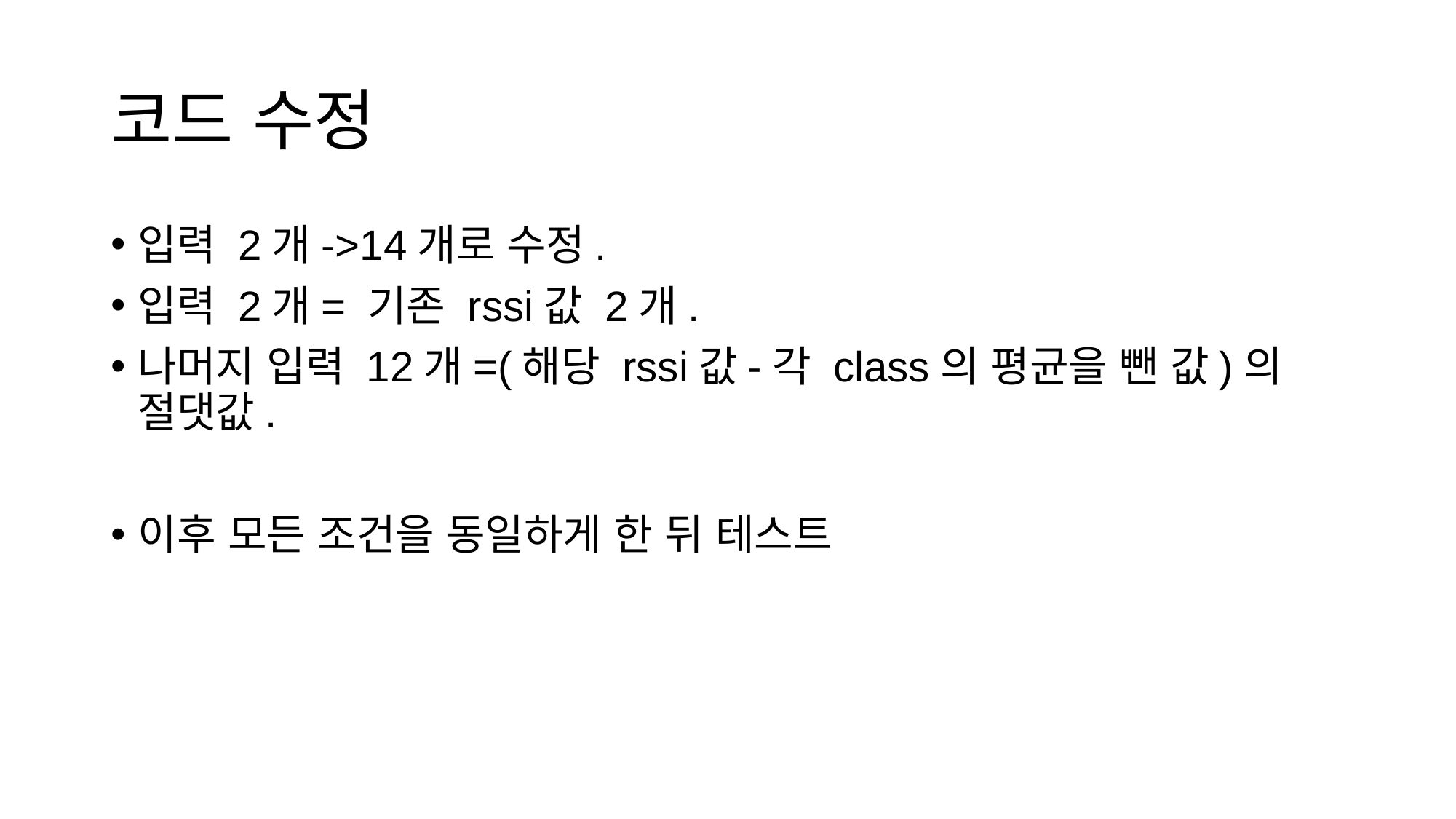

# 코드 수정
입력 2개->14개로 수정.
입력 2개= 기존 rssi값 2개.
나머지 입력 12개=(해당 rssi값-각 class의 평균을 뺀 값)의 절댓값.

이후 모든 조건을 동일하게 한 뒤 테스트